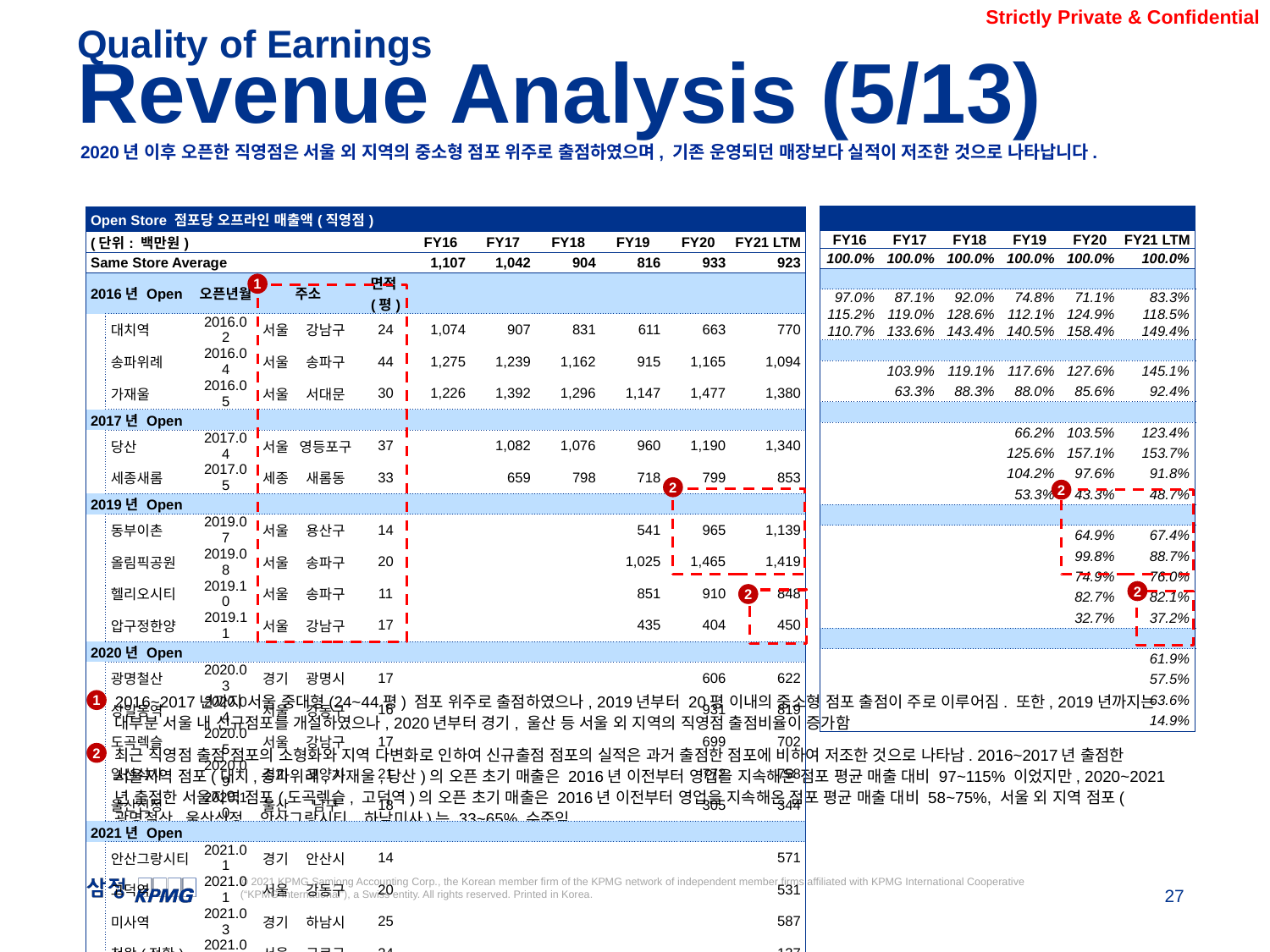

Quality of Earnings
Revenue Analysis (5/13)
2020년 이후 오픈한 직영점은 서울 외 지역의 중소형 점포 위주로 출점하였으며, 기존 운영되던 매장보다 실적이 저조한 것으로 나타납니다.
|  |  |  |  |  |  |
| --- | --- | --- | --- | --- | --- |
| FY16 | FY17 | FY18 | FY19 | FY20 | FY21 LTM |
| 100.0% | 100.0% | 100.0% | 100.0% | 100.0% | 100.0% |
|  |  |  |  |  |  |
| 97.0% | 87.1% | 92.0% | 74.8% | 71.1% | 83.3% |
| 115.2% | 119.0% | 128.6% | 112.1% | 124.9% | 118.5% |
| 110.7% | 133.6% | 143.4% | 140.5% | 158.4% | 149.4% |
|  |  |  |  |  |  |
|  | 103.9% | 119.1% | 117.6% | 127.6% | 145.1% |
|  | 63.3% | 88.3% | 88.0% | 85.6% | 92.4% |
|  |  |  |  |  |  |
|  |  |  | 66.2% | 103.5% | 123.4% |
|  |  |  | 125.6% | 157.1% | 153.7% |
|  |  |  | 104.2% | 97.6% | 91.8% |
|  |  |  | 53.3% | 43.3% | 48.7% |
|  |  |  |  |  |  |
|  |  |  |  | 64.9% | 67.4% |
|  |  |  |  | 99.8% | 88.7% |
|  |  |  |  | 74.9% | 76.0% |
|  |  |  |  | 82.7% | 82.1% |
|  |  |  |  | 32.7% | 37.2% |
|  |  |  |  |  |  |
|  |  |  |  |  | 61.9% |
|  |  |  |  |  | 57.5% |
|  |  |  |  |  | 63.6% |
|  |  |  |  |  | 14.9% |
| Open Store 점포당 오프라인 매출액(직영점) |  |  |  |  |  |  |  |  |  |  |  |
| --- | --- | --- | --- | --- | --- | --- | --- | --- | --- | --- | --- |
| (단위: 백만원) |  |  |  |  |  | FY16 | FY17 | FY18 | FY19 | FY20 | FY21 LTM |
| Same Store Average |  |  |  |  |  | 1,107 | 1,042 | 904 | 816 | 933 | 923 |
| 2016년 Open |  | 오픈년월 | 주소 |  | 면적(평) |  |  |  |  |  |  |
|  | 대치역 | 2016.02 | 서울 | 강남구 | 24 | 1,074 | 907 | 831 | 611 | 663 | 770 |
|  | 송파위례 | 2016.04 | 서울 | 송파구 | 44 | 1,275 | 1,239 | 1,162 | 915 | 1,165 | 1,094 |
|  | 가재울 | 2016.05 | 서울 | 서대문 | 30 | 1,226 | 1,392 | 1,296 | 1,147 | 1,477 | 1,380 |
| 2017년 Open |  |  |  |  |  |  |  |  |  |  |  |
|  | 당산 | 2017.04 | 서울 | 영등포구 | 37 |  | 1,082 | 1,076 | 960 | 1,190 | 1,340 |
|  | 세종새롬 | 2017.05 | 세종 | 새롬동 | 33 |  | 659 | 798 | 718 | 799 | 853 |
| 2019년 Open |  |  |  |  |  |  |  |  |  |  |  |
|  | 동부이촌 | 2019.07 | 서울 | 용산구 | 14 |  |  |  | 541 | 965 | 1,139 |
|  | 올림픽공원 | 2019.08 | 서울 | 송파구 | 20 |  |  |  | 1,025 | 1,465 | 1,419 |
|  | 헬리오시티 | 2019.10 | 서울 | 송파구 | 11 |  |  |  | 851 | 910 | 848 |
|  | 압구정한양 | 2019.11 | 서울 | 강남구 | 17 |  |  |  | 435 | 404 | 450 |
| 2020년 Open |  |  |  |  |  |  |  |  |  |  |  |
|  | 광명철산 | 2020.03 | 경기 | 광명시 | 17 |  |  |  |  | 606 | 622 |
|  | 상일동역 | 2020.04 | 서울 | 강동구 | 16 |  |  |  |  | 931 | 819 |
|  | 도곡렉슬 | 2020.05 | 서울 | 강남구 | 17 |  |  |  |  | 699 | 702 |
|  | 일산식사 | 2020.09 | 경기 | 고양시 | 21 |  |  |  |  | 772 | 758 |
|  | 울산신정 | 2020.10 | 울산 | 남구 | 18 |  |  |  |  | 305 | 344 |
| 2021년 Open |  |  |  |  |  |  |  |  |  |  |  |
|  | 안산그랑시티 | 2021.01 | 경기 | 안산시 | 14 |  |  |  |  |  | 571 |
|  | 고덕역 | 2021.01 | 서울 | 강동구 | 20 |  |  |  |  |  | 531 |
|  | 미사역 | 2021.03 | 경기 | 하남시 | 25 |  |  |  |  |  | 587 |
|  | 천왕(전환) | 2021.09 | 서울 | 구로구 | 24 |  |  |  |  |  | 137 |
1

2
2

2
2

2016~2017년까지 서울 중대형(24~44평) 점포 위주로 출점하였으나, 2019년부터 20평 이내의 중소형 점포 출점이 주로 이루어짐. 또한, 2019년까지는 대부분 서울 내 신규점포를 개설하였으나, 2020년부터 경기, 울산 등 서울 외 지역의 직영점 출점비율이 증가함
최근 직영점 출점 점포의 소형화와 지역 다변화로 인하여 신규출점 점포의 실적은 과거 출점한 점포에 비하여 저조한 것으로 나타남. 2016~2017년 출점한 서울지역 점포(대치,송파위례,가재울,당산)의 오픈 초기 매출은 2016년 이전부터 영업을 지속해온 점포 평균 매출 대비 97~115% 이었지만, 2020~2021년 출점한 서울지역 점포(도곡렉슬, 고덕역)의 오픈 초기 매출은 2016년 이전부터 영업을 지속해온 점포 평균 매출 대비 58~75%, 서울 외 지역 점포(광명철산,울산신정, 안산그랑시티, 하남미사)는 33~65% 수준임
1
2